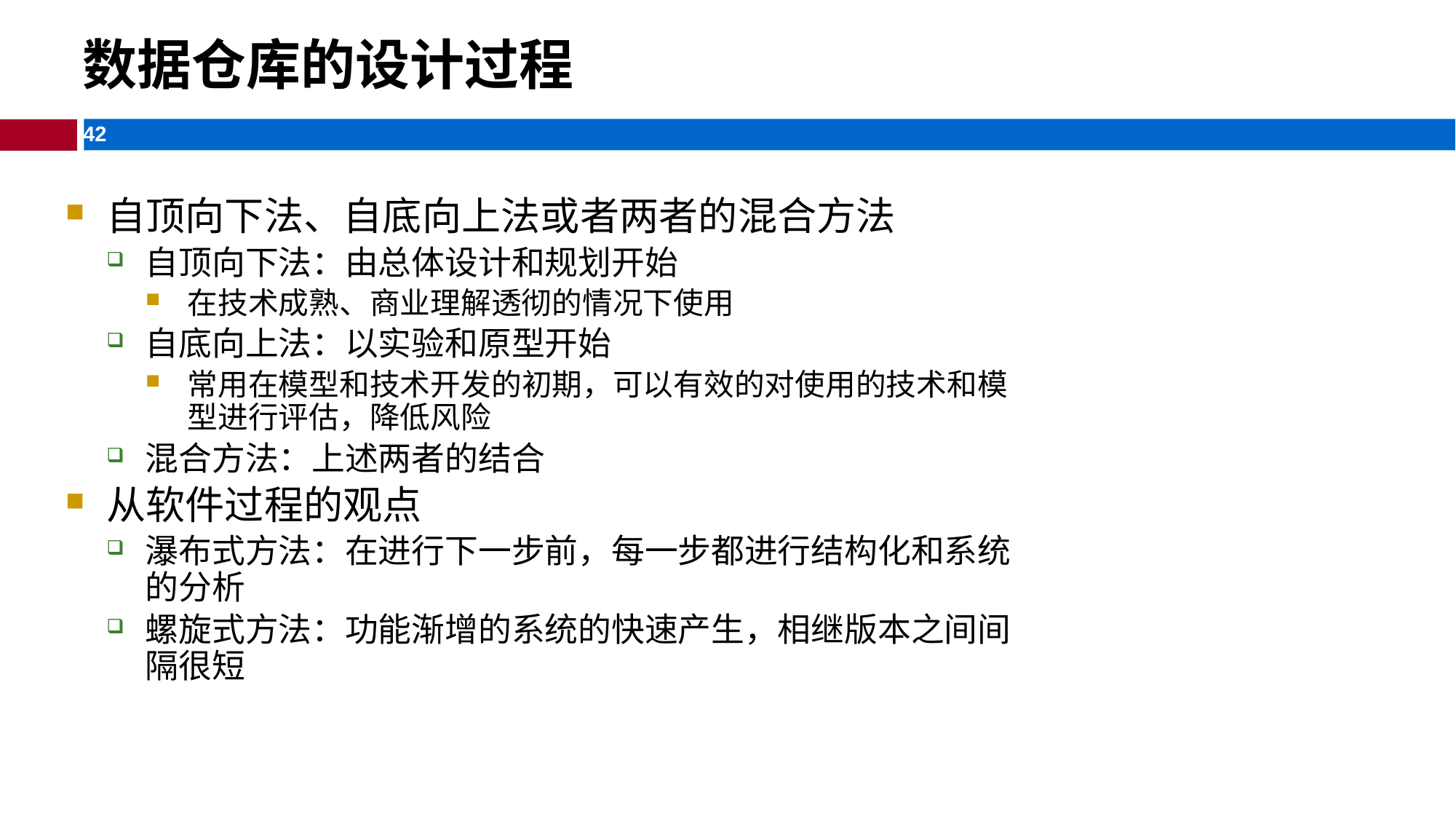

数据仓库的设计过程
自顶向下法、自底向上法或者两者的混合方法
自顶向下法：由总体设计和规划开始
在技术成熟、商业理解透彻的情况下使用
自底向上法：以实验和原型开始
常用在模型和技术开发的初期，可以有效的对使用的技术和模型进行评估，降低风险
混合方法：上述两者的结合
从软件过程的观点
瀑布式方法：在进行下一步前，每一步都进行结构化和系统的分析
螺旋式方法：功能渐增的系统的快速产生，相继版本之间间隔很短